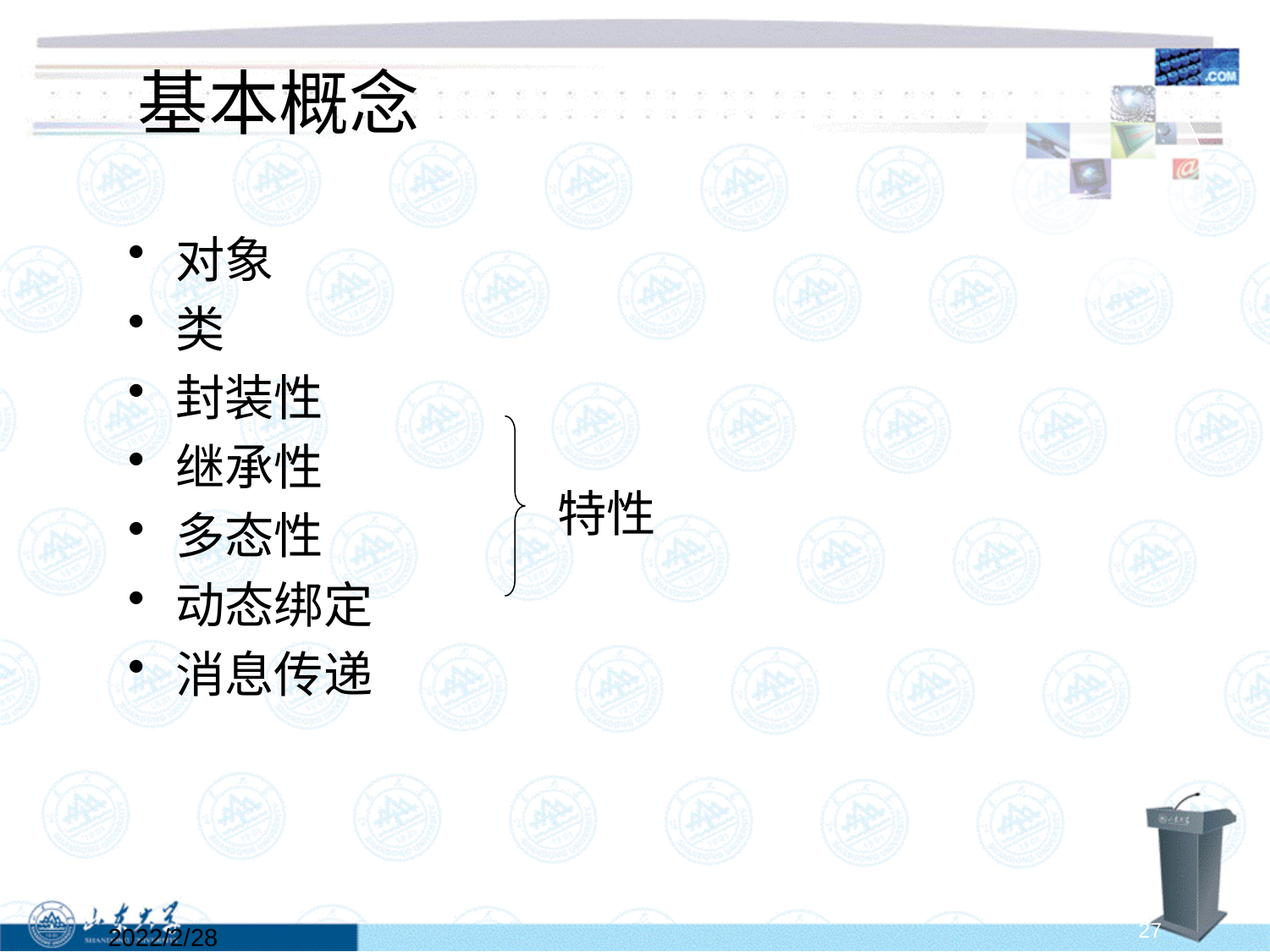

# 基本概念
对象
类
封装性
继承性
多态性
动态绑定
消息传递

特性
2022/2/28
27